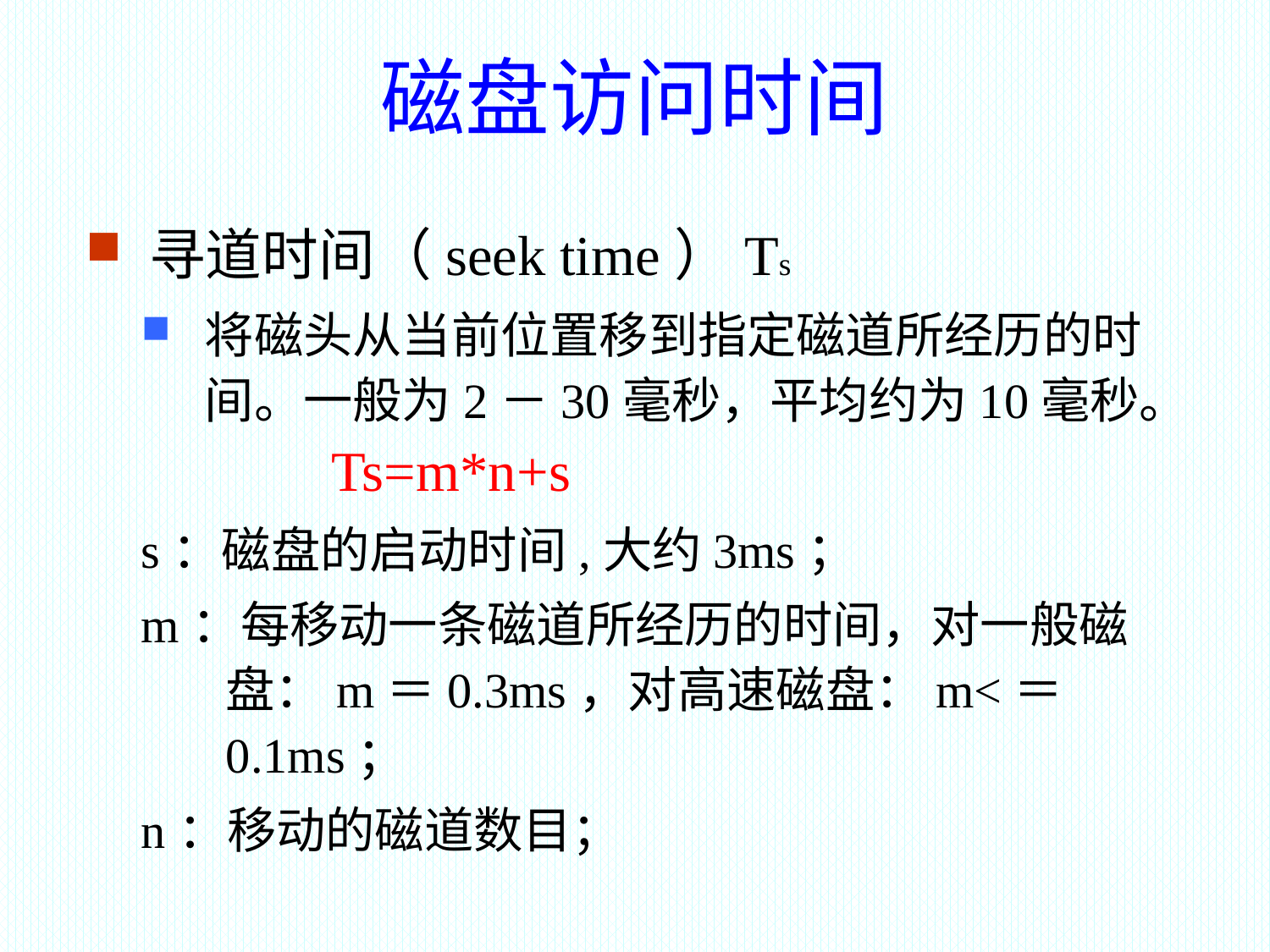

磁盘访问时间
寻道时间（seek time）Ts
将磁头从当前位置移到指定磁道所经历的时间。一般为2－30毫秒，平均约为10毫秒。
	Ts=m*n+s
s：磁盘的启动时间,大约3ms；
m：每移动一条磁道所经历的时间，对一般磁盘：m＝0.3ms，对高速磁盘：m<＝0.1ms；
n：移动的磁道数目；